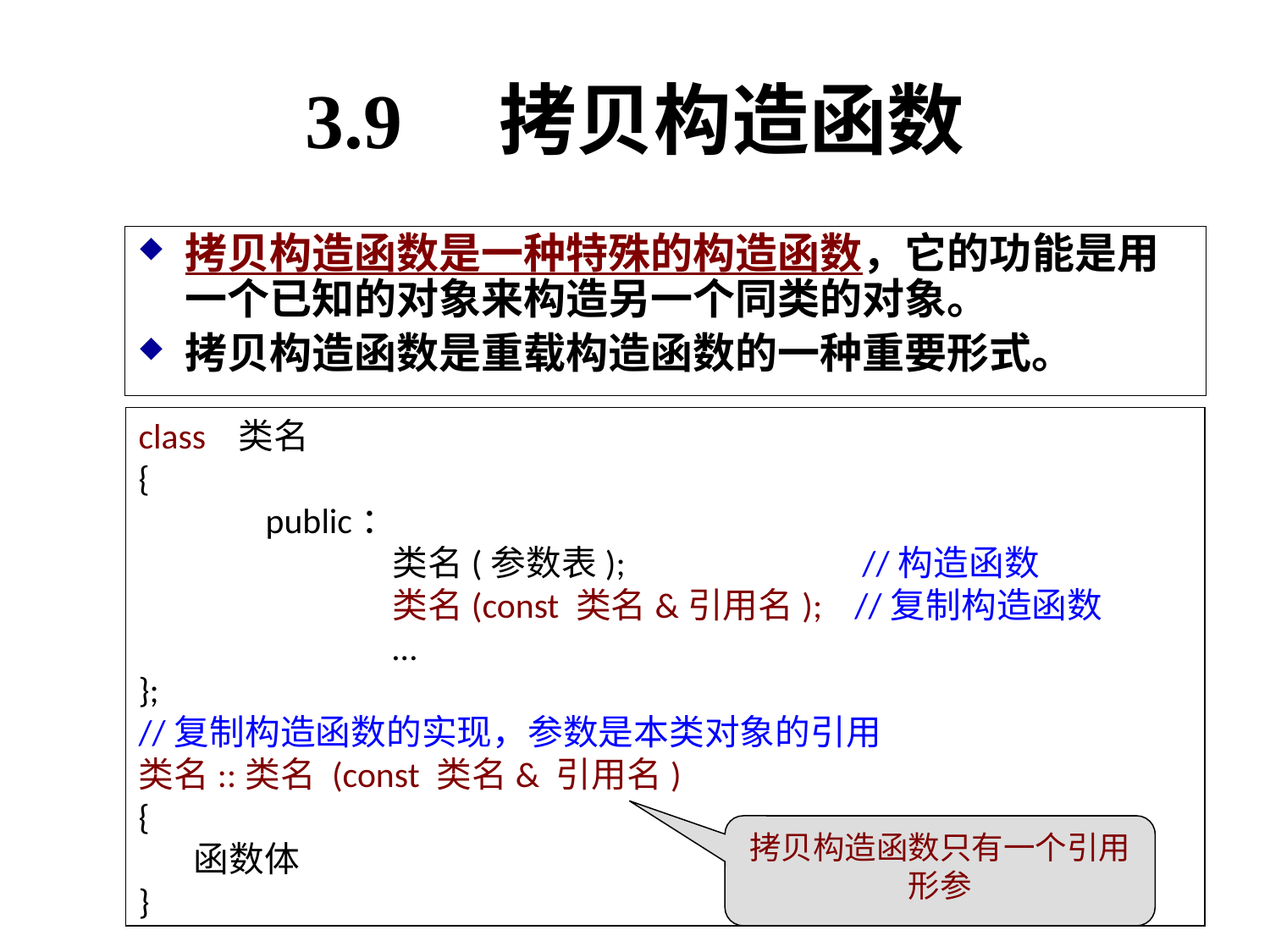

# 3.9    拷贝构造函数
拷贝构造函数是一种特殊的构造函数，它的功能是用一个已知的对象来构造另一个同类的对象。
拷贝构造函数是重载构造函数的一种重要形式。
class   类名
{
	public：
    		类名(参数表);　          　　　//构造函数
   		类名(const 类名&引用名);    //复制构造函数
		…
};
//复制构造函数的实现，参数是本类对象的引用
类名::类名 (const 类名& 引用名)
{
      函数体
}
拷贝构造函数只有一个引用形参